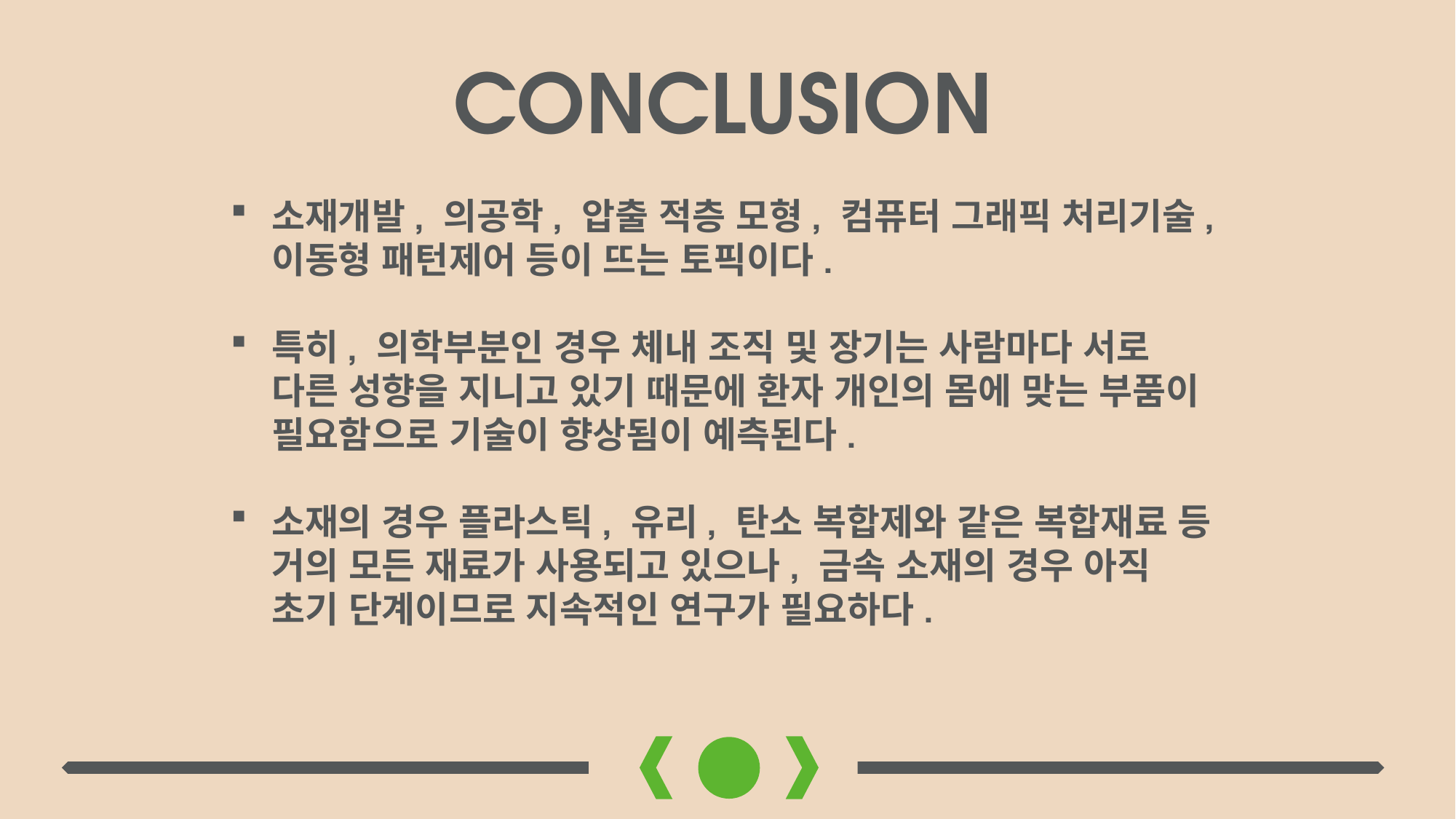

CONCLUSION
소재개발, 의공학, 압출 적층 모형, 컴퓨터 그래픽 처리기술, 이동형 패턴제어 등이 뜨는 토픽이다.

특히, 의학부분인 경우 체내 조직 및 장기는 사람마다 서로 다른 성향을 지니고 있기 때문에 환자 개인의 몸에 맞는 부품이 필요함으로 기술이 향상됨이 예측된다.

소재의 경우 플라스틱, 유리, 탄소 복합제와 같은 복합재료 등 거의 모든 재료가 사용되고 있으나, 금속 소재의 경우 아직 초기 단계이므로 지속적인 연구가 필요하다.